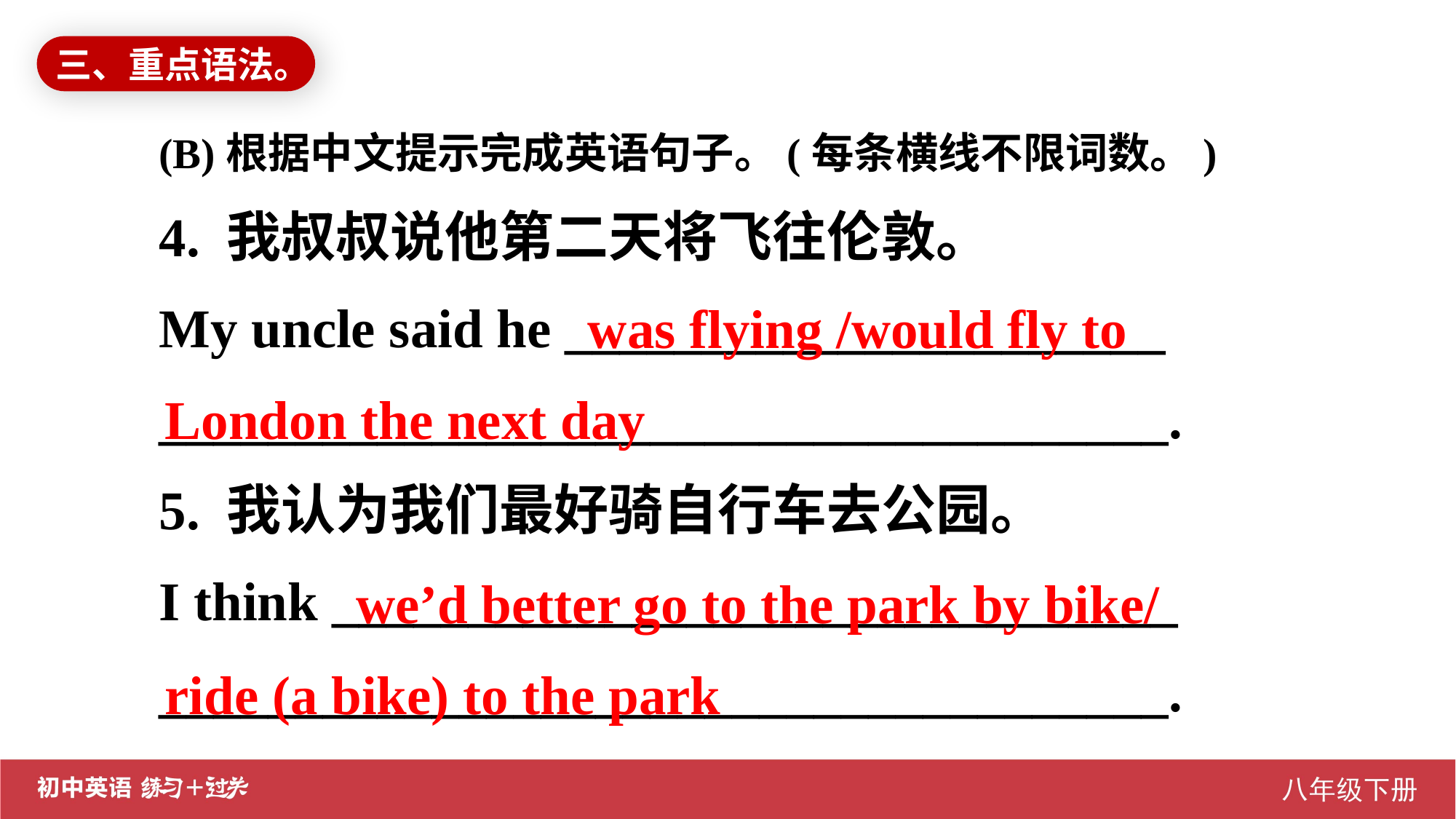

三、重点语法。
(B)根据中文提示完成英语句子。(每条横线不限词数。)
4. 我叔叔说他第二天将飞往伦敦。
My uncle said he ______________________
_____________________________________.
5. 我认为我们最好骑自行车去公园。
I think _______________________________
_____________________________________.
                               was flying /would fly to London the next day
              we’d better go to the park by bike/ ride (a bike) to the park